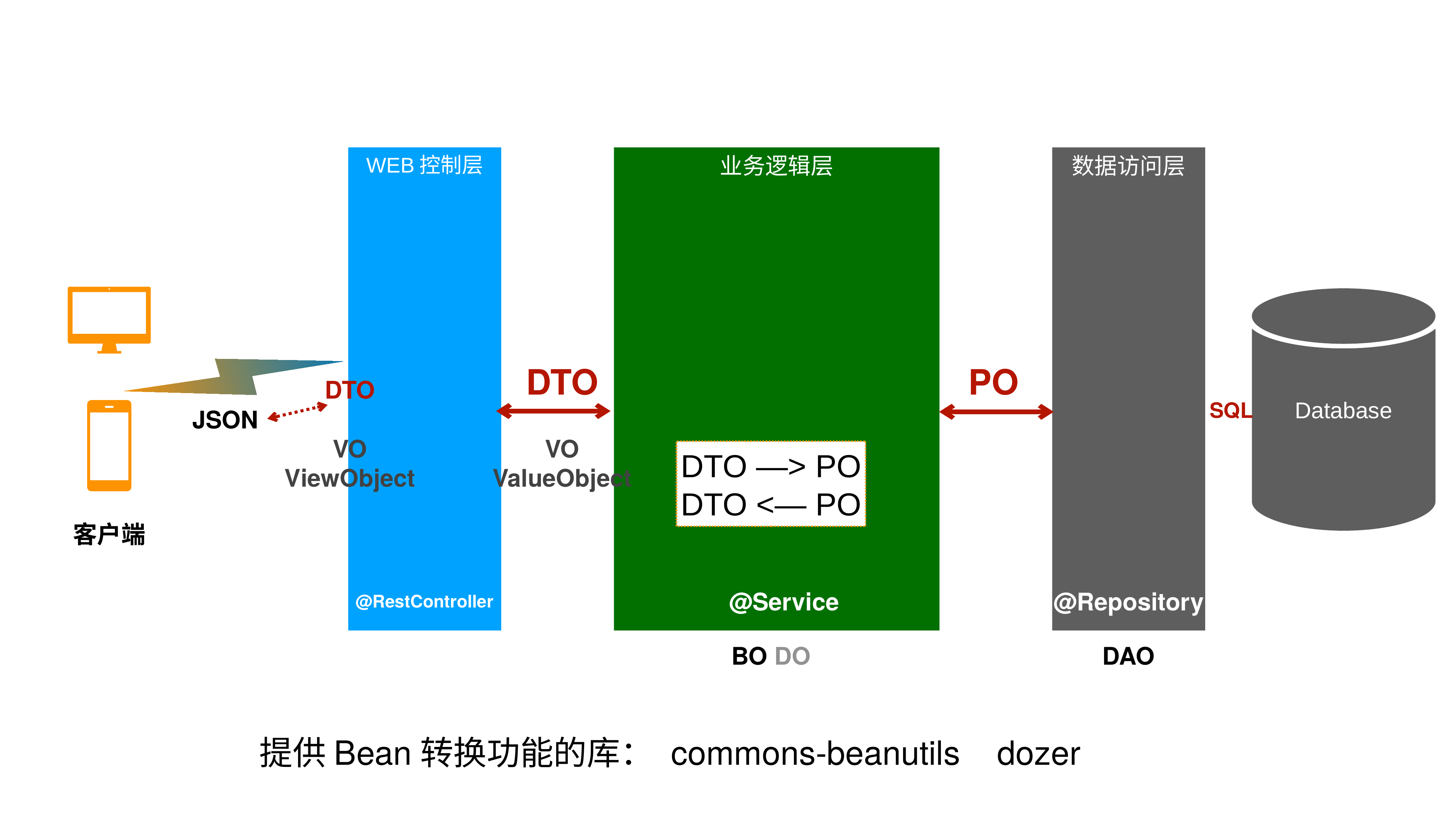

WEB控制层
业务逻辑层
数据访问层

Database
DTO
PO
DTO
SQL

JSON

VO
ViewObject
VO
ValueObject
DTO —> PO
DTO <— PO
客户端
@Service
@Repository
@RestController

BO DO
DAO
提供Bean转换功能的库： commons-beanutils    dozer